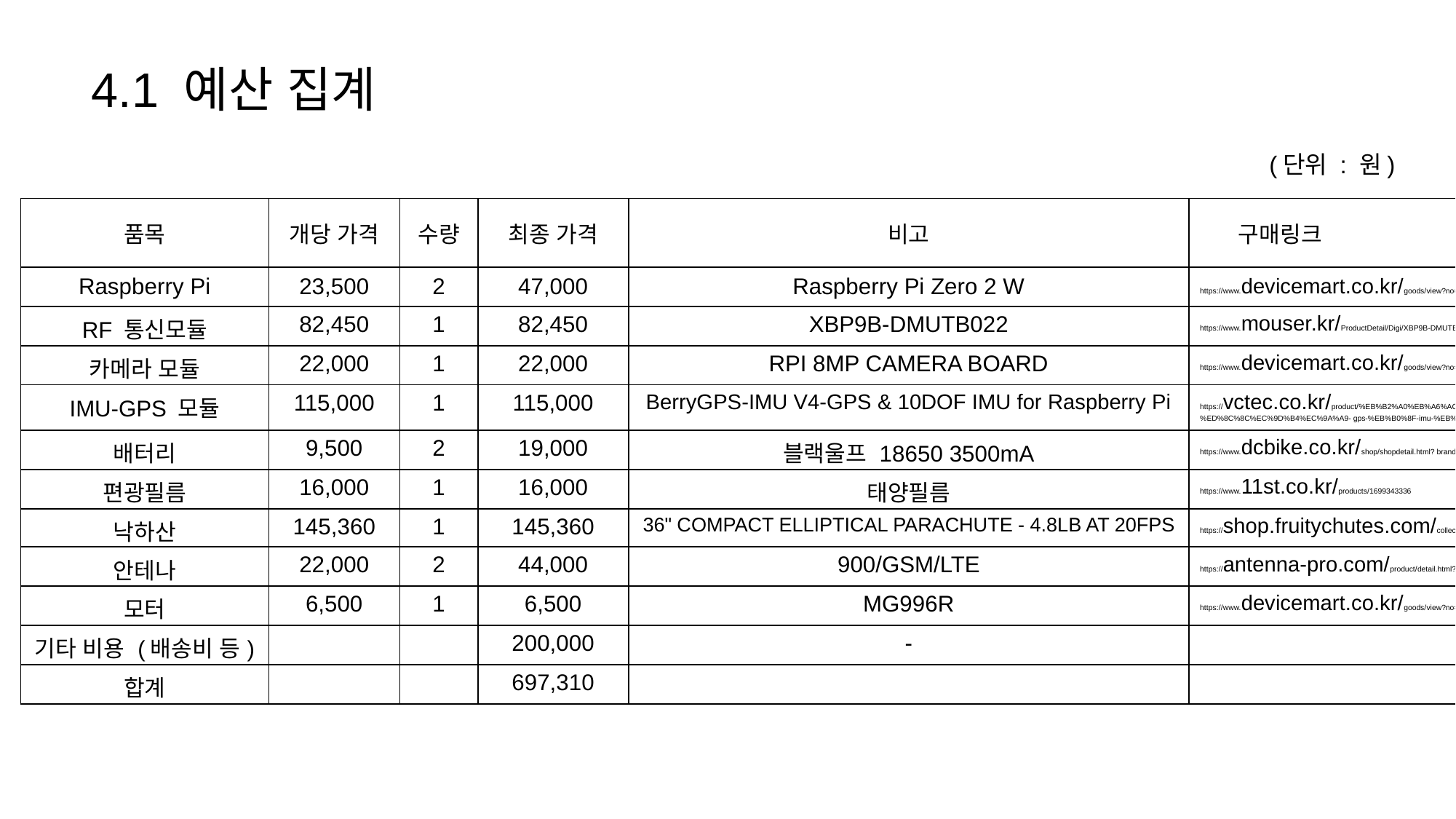

4.1 예산 집계
(단위 : 원)
| 품목 | 개당 가격 | 수량 | 최종 가격 | 비고 | 구매링크 |
| --- | --- | --- | --- | --- | --- |
| Raspberry Pi | 23,500 | 2 | 47,000 | Raspberry Pi Zero 2 W | https://www.devicemart.co.kr/goods/view?no=14253319 |
| RF 통신모듈 | 82,450 | 1 | 82,450 | XBP9B-DMUTB022 | https://www.mouser.kr/ProductDetail/Digi/XBP9B-DMUTB022?qs=DKWVmJ6b%2FTLCmxhV4qBuQw%3D%3D |
| 카메라 모듈 | 22,000 | 1 | 22,000 | RPI 8MP CAMERA BOARD | https://www.devicemart.co.kr/goods/view?no=1077951 |
| IMU-GPS 모듈 | 115,000 | 1 | 115,000 | BerryGPS-IMU V4-GPS & 10DOF IMU for Raspberry Pi | https://vctec.co.kr/product/%EB%B2%A0%EB%A6%ACgps-imu-v4- %EB%9D%BC%EC%A6%88%EB%B2%A0%EB%A6%AC-%ED%8C%8C%EC%9D%B4%EC%9A%A9- gps-%EB%B0%8F-imu-%EB%AA%A8%EB%93%88-berrygps-imu-v4-gps-10dof-imu-forr/11055/ |
| 배터리 | 9,500 | 2 | 19,000 | 블랙울프 18650 3500mA | https://www.dcbike.co.kr/shop/shopdetail.html? branduid=1091967&search=18650&sort= |
| 편광필름 | 16,000 | 1 | 16,000 | 태양필름 | https://www.11st.co.kr/products/1699343336 |
| 낙하산 | 145,360 | 1 | 145,360 | 36" COMPACT ELLIPTICAL PARACHUTE - 4.8LB AT 20FPS | https://shop.fruitychutes.com/collections/parachutes |
| 안테나 | 22,000 | 2 | 44,000 | 900/GSM/LTE | https://antenna-pro.com/product/detail.html?product\_no=23&cate\_no=26&display\_group=1 |
| 모터 | 6,500 | 1 | 6,500 | MG996R | https://www.devicemart.co.kr/goods/view?no=1313388 |
| 기타 비용 (배송비 등) |  |  | 200,000 | - |  |
| 합계 |  |  | 697,310 |  |  |
이미지
이미지
이미지